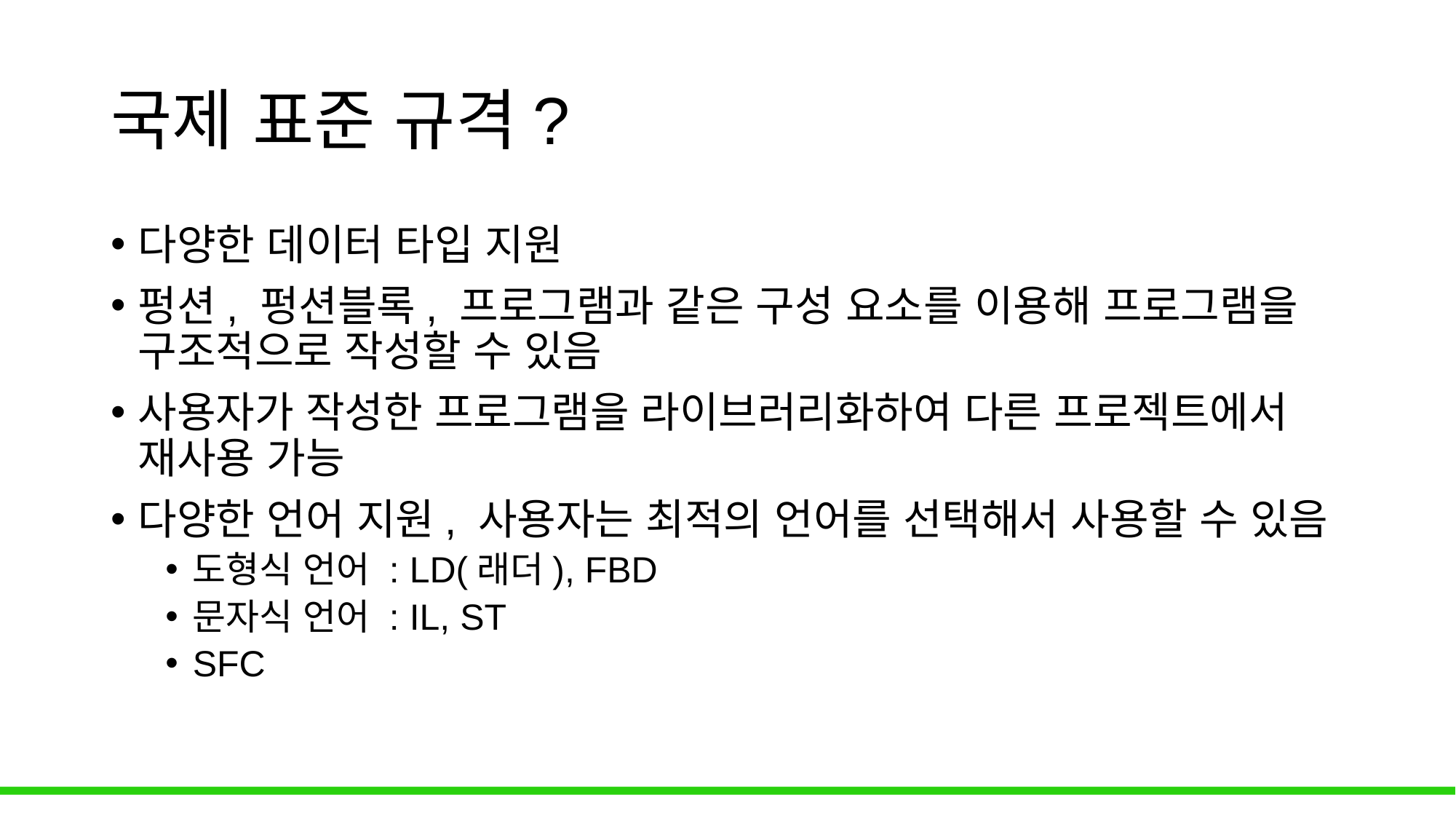

# 국제 표준 규격?
다양한 데이터 타입 지원
펑션, 펑션블록, 프로그램과 같은 구성 요소를 이용해 프로그램을 구조적으로 작성할 수 있음
사용자가 작성한 프로그램을 라이브러리화하여 다른 프로젝트에서 재사용 가능
다양한 언어 지원, 사용자는 최적의 언어를 선택해서 사용할 수 있음
도형식 언어 : LD(래더), FBD
문자식 언어 : IL, ST
SFC